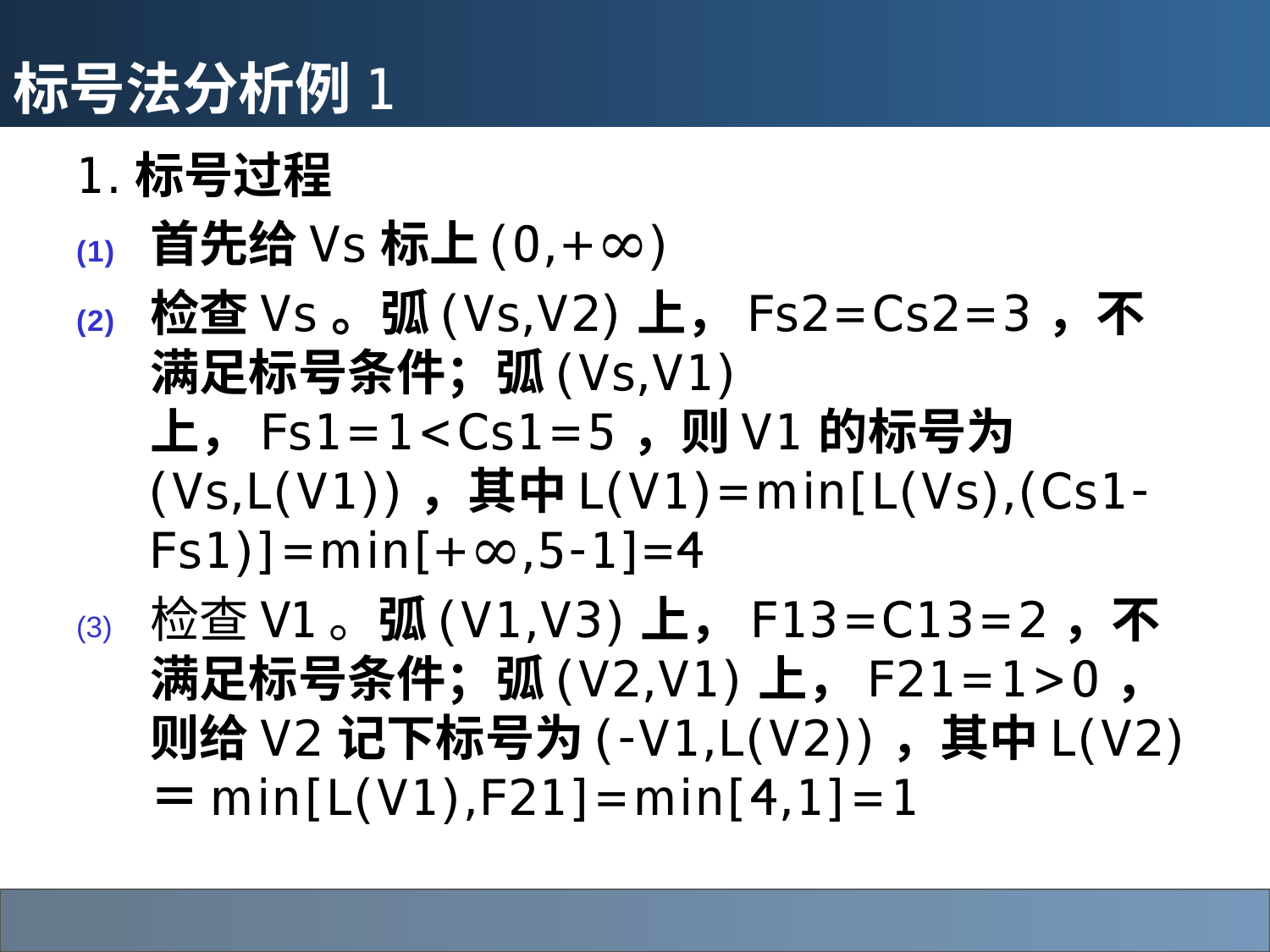

# 标号法分析例1
1.标号过程
首先给Vs标上(0,+∞)
检查Vs。弧(Vs,V2)上，Fs2=Cs2=3，不满足标号条件；弧(Vs,V1)上，Fs1=1<Cs1=5，则V1的标号为(Vs,L(V1))，其中L(V1)=min[L(Vs),(Cs1-Fs1)]=min[+∞,5-1]=4
检查V1。弧(V1,V3)上，F13=C13=2，不满足标号条件；弧(V2,V1)上，F21=1>0，则给V2记下标号为(-V1,L(V2))，其中L(V2)＝min[L(V1),F21]=min[4,1]=1